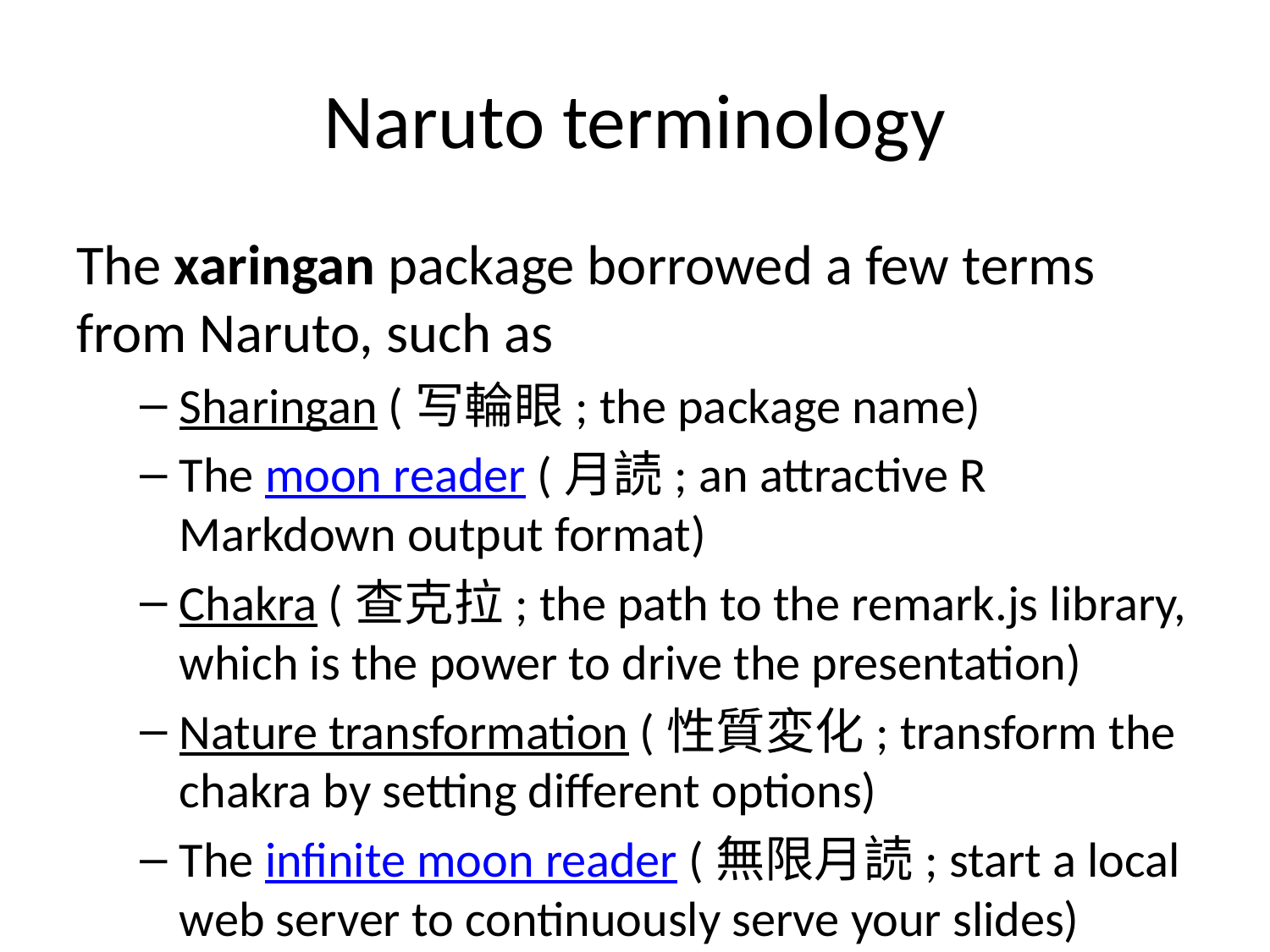

# Naruto terminology
The xaringan package borrowed a few terms from Naruto, such as
Sharingan (写輪眼; the package name)
The moon reader (月読; an attractive R Markdown output format)
Chakra (查克拉; the path to the remark.js library, which is the power to drive the presentation)
Nature transformation (性質変化; transform the chakra by setting different options)
The infinite moon reader (無限月読; start a local web server to continuously serve your slides)
The summoning technique (download remark.js from the web)
You can click the links to know more about them if you want. The jutsu “Moon Reader” may seem a little evil, but that does not mean your slides are evil.